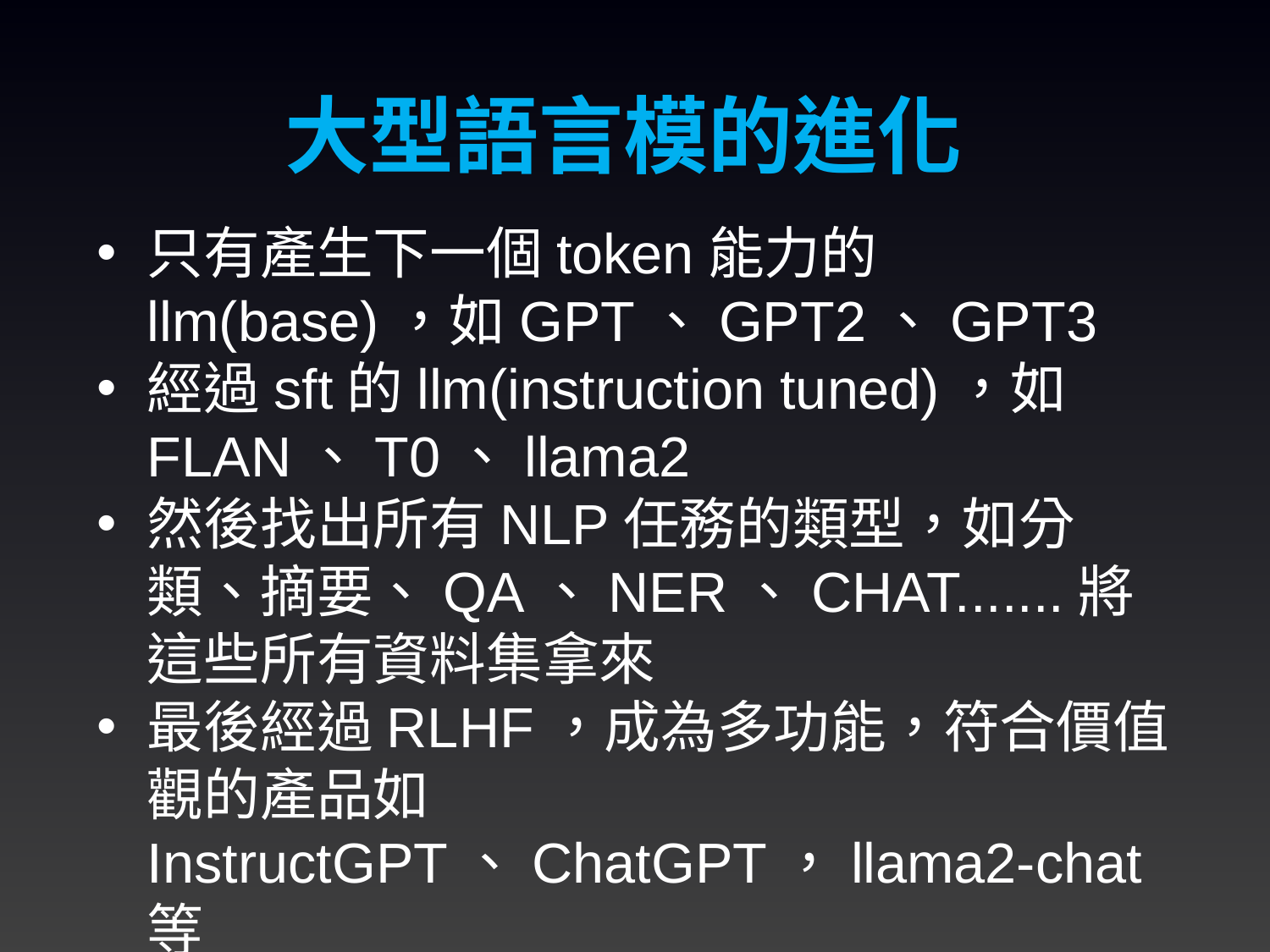

大型語言模的進化
只有產生下一個token能力的llm(base)，如GPT、GPT2、GPT3
經過sft的llm(instruction tuned)，如FLAN、T0、llama2
然後找出所有NLP任務的類型，如分類、摘要、QA、NER、CHAT.......將這些所有資料集拿來
最後經過RLHF，成為多功能，符合價值觀的產品如InstructGPT、ChatGPT，llama2-chat等
12/3/2024
26